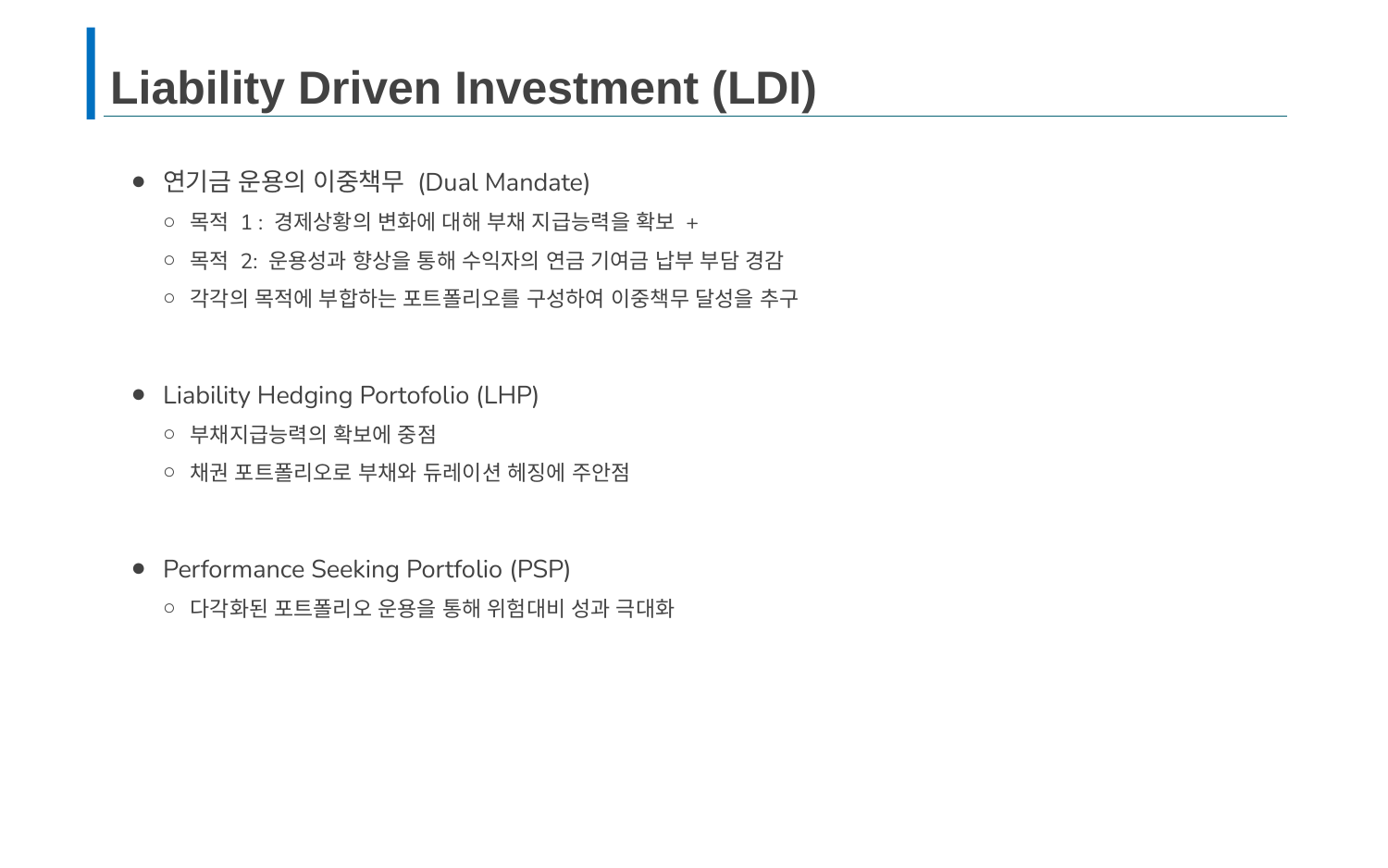

# Liability Driven Investment (LDI)
연기금 운용의 이중책무 (Dual Mandate)
목적 1 : 경제상황의 변화에 대해 부채 지급능력을 확보 +
목적 2: 운용성과 향상을 통해 수익자의 연금 기여금 납부 부담 경감
각각의 목적에 부합하는 포트폴리오를 구성하여 이중책무 달성을 추구

Liability Hedging Portofolio (LHP)
부채지급능력의 확보에 중점
채권 포트폴리오로 부채와 듀레이션 헤징에 주안점

Performance Seeking Portfolio (PSP)
다각화된 포트폴리오 운용을 통해 위험대비 성과 극대화